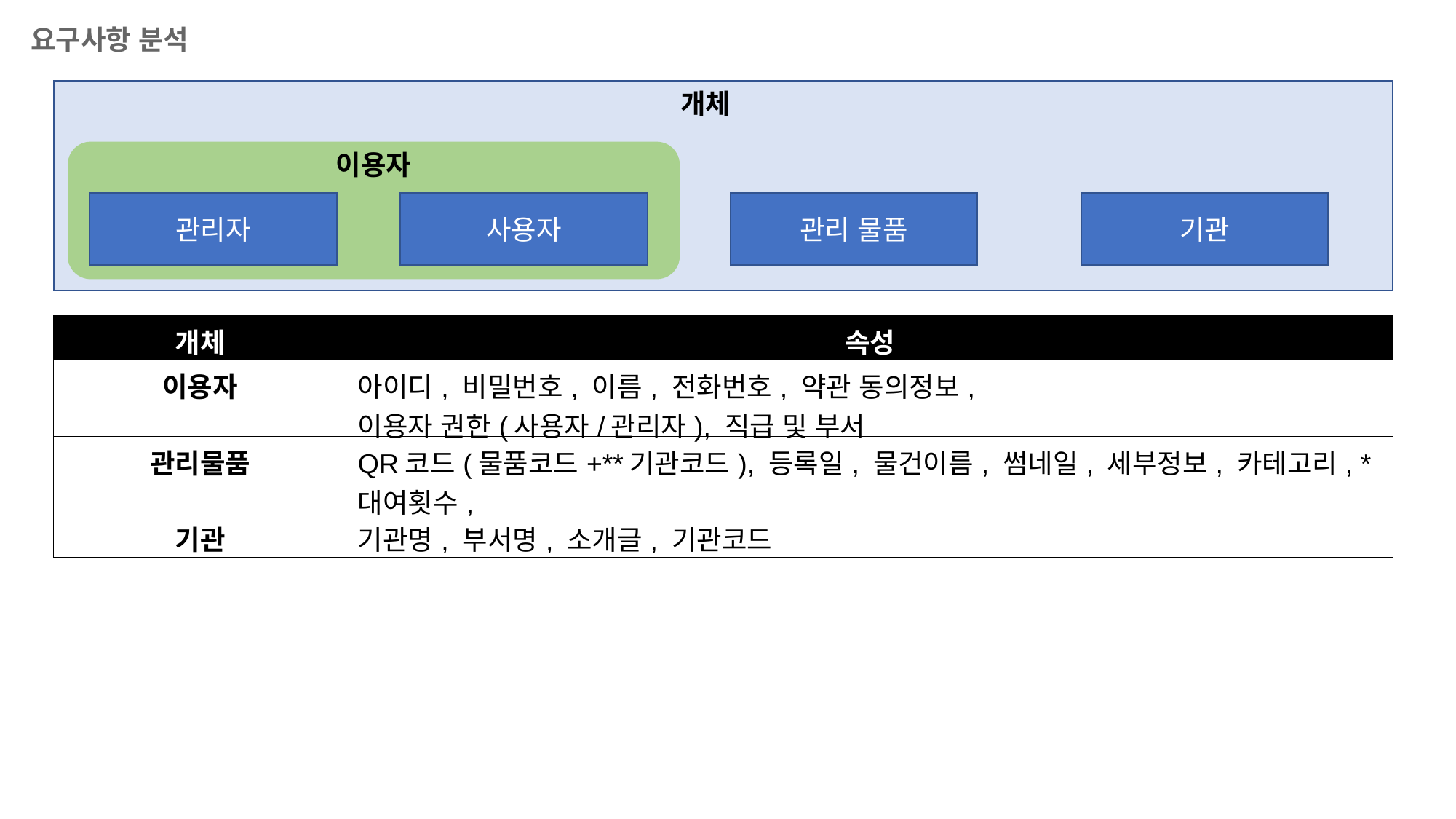

요구사항 분석

개체

이용자
관리자
사용자
관리 물품
기관
| 개체 | 속성 |
| --- | --- |
| 이용자 | 아이디, 비밀번호, 이름, 전화번호, 약관 동의정보, 이용자 권한(사용자/관리자), 직급 및 부서 |
| 관리물품 | QR코드(물품코드+\*\*기관코드), 등록일, 물건이름, 썸네일, 세부정보, 카테고리, \*대여횟수, |
| 기관 | 기관명, 부서명, 소개글, 기관코드 |